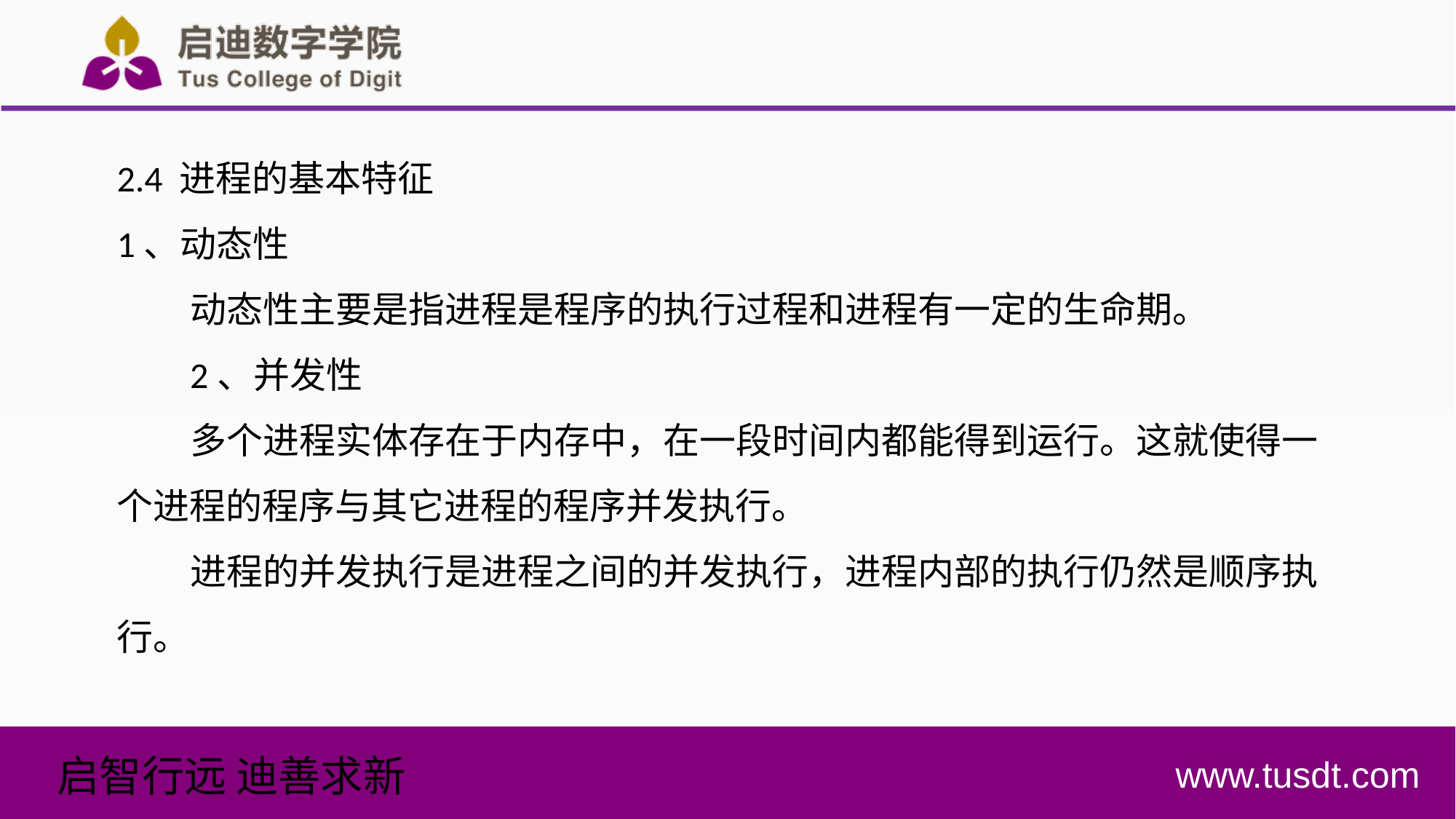

2.4 进程的基本特征
1、动态性
动态性主要是指进程是程序的执行过程和进程有一定的生命期。
2、并发性
多个进程实体存在于内存中，在一段时间内都能得到运行。这就使得一个进程的程序与其它进程的程序并发执行。
进程的并发执行是进程之间的并发执行，进程内部的执行仍然是顺序执行。